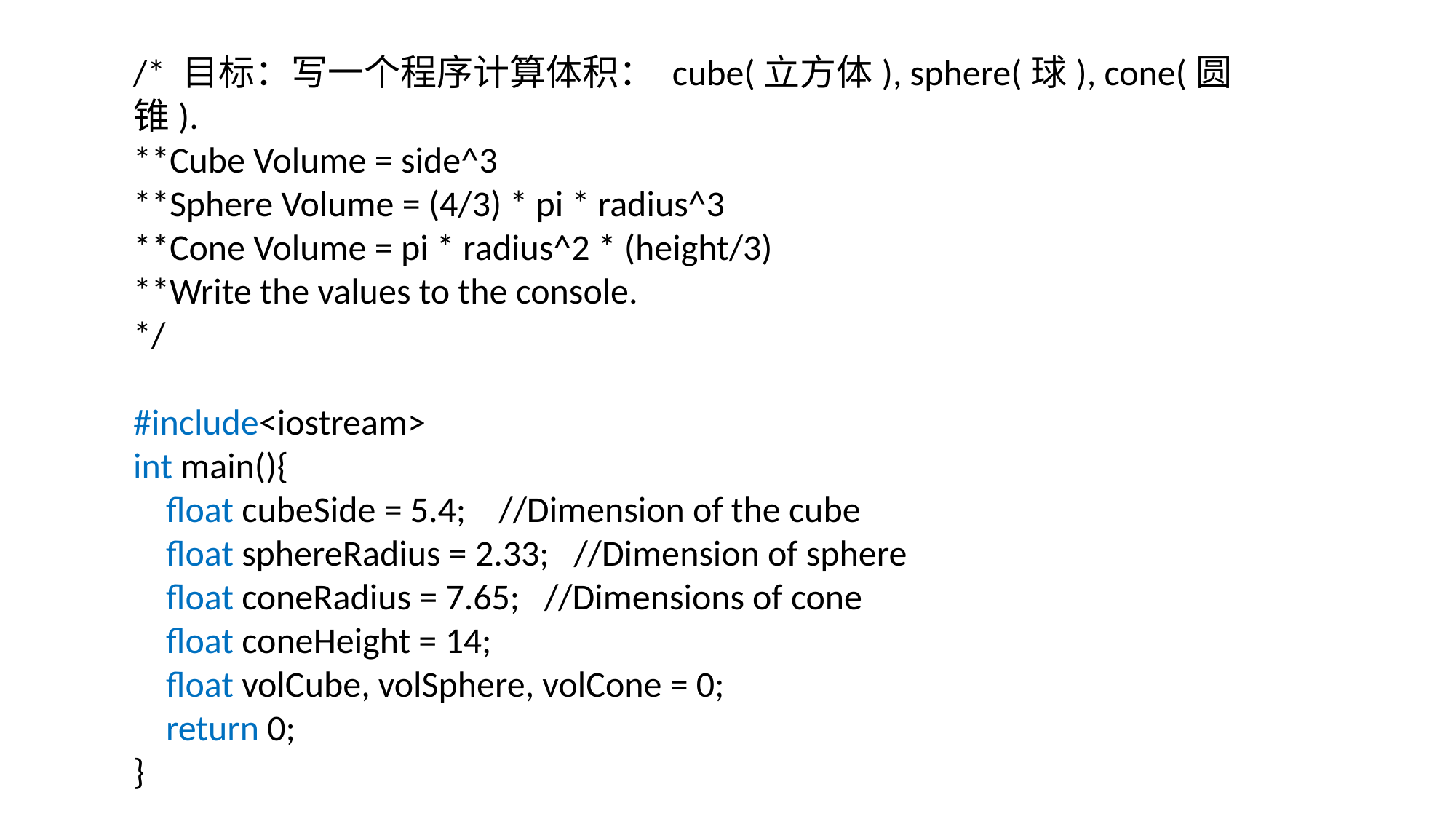

/* 目标：写一个程序计算体积： cube(立方体), sphere(球), cone(圆锥).
**Cube Volume = side^3
**Sphere Volume = (4/3) * pi * radius^3
**Cone Volume = pi * radius^2 * (height/3)
**Write the values to the console.
*/

#include<iostream>
int main(){
    float cubeSide = 5.4;    //Dimension of the cube
    float sphereRadius = 2.33;   //Dimension of sphere
    float coneRadius = 7.65;   //Dimensions of cone
    float coneHeight = 14;
    float volCube, volSphere, volCone = 0;
    return 0;
}